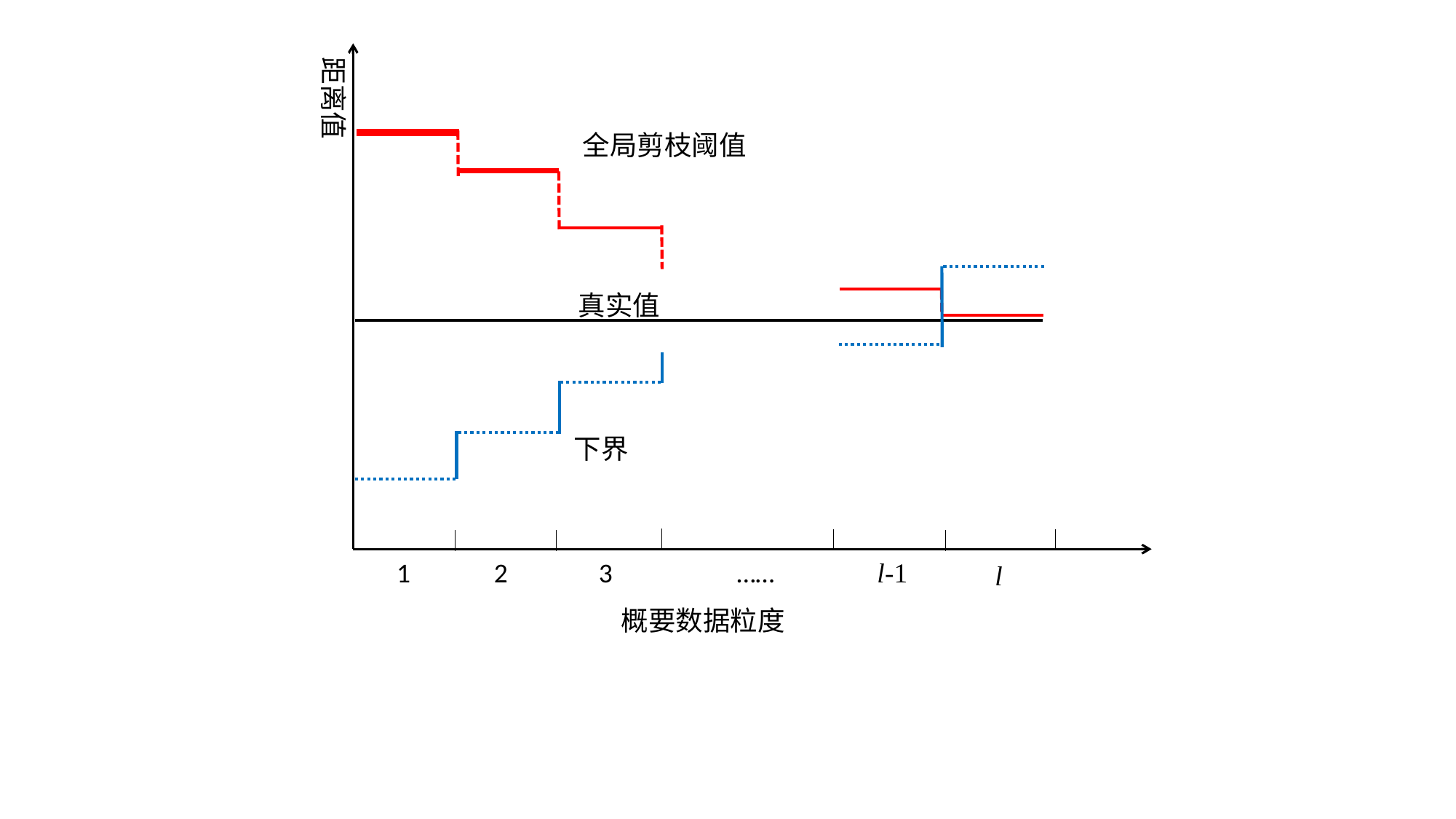

距离值
全局剪枝阈值
真实值
下界
1
2
3
……
l-1
l
概要数据粒度